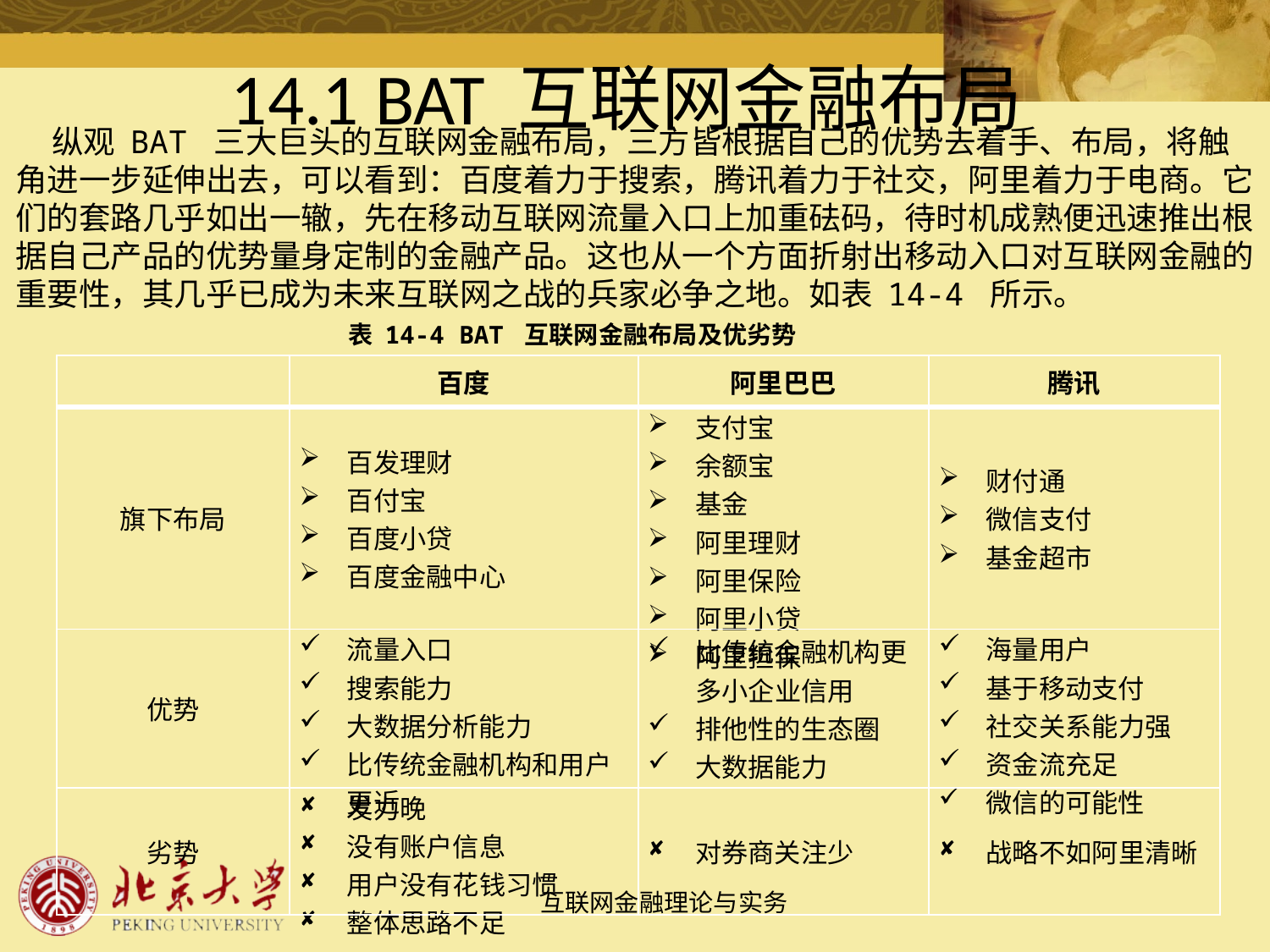

# 14.1 BAT 互联网金融布局
    纵观 BAT 三大巨头的互联网金融布局，三方皆根据自己的优势去着手、布局，将触角进一步延伸出去，可以看到：百度着力于搜索，腾讯着力于社交，阿里着力于电商。它们的套路几乎如出一辙，先在移动互联网流量入口上加重砝码，待时机成熟便迅速推出根据自己产品的优势量身定制的金融产品。这也从一个方面折射出移动入口对互联网金融的重要性，其几乎已成为未来互联网之战的兵家必争之地。如表 14-4 所示。
表 14-4 BAT 互联网金融布局及优劣势
|  | 百度 | 阿里巴巴 | 腾讯 |
| --- | --- | --- | --- |
| 旗下布局 | 百发理财 百付宝 百度小贷 百度金融中心 | 支付宝 余额宝 基金 阿里理财 阿里保险 阿里小贷 阿里担保 | 财付通 微信支付 基金超市 |
| 优势 | 流量入口 搜索能力 大数据分析能力 比传统金融机构和用户更近 | 比传统金融机构更多小企业信用 排他性的生态圈 大数据能力 | 海量用户 基于移动支付 社交关系能力强 资金流充足 微信的可能性 |
| 劣势 | 发力晚 没有账户信息 用户没有花钱习惯 整体思路不足 | 对券商关注少 | 战略不如阿里清晰 |